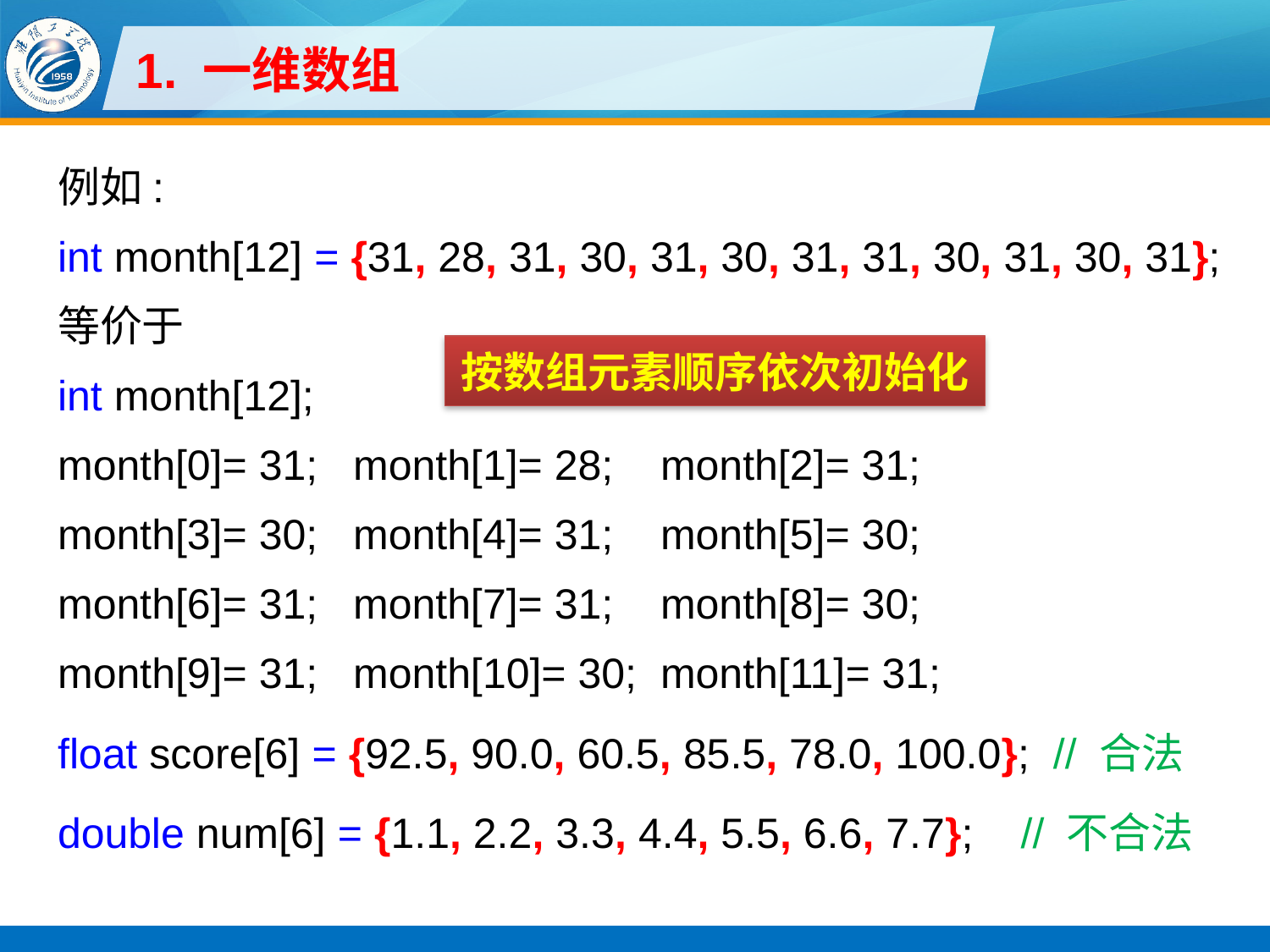

# 1. 一维数组
例如:
int month[12] = {31, 28, 31, 30, 31, 30, 31, 31, 30, 31, 30, 31};
等价于
int month[12];
month[0]= 31;   month[1]= 28;    month[2]= 31;
month[3]= 30;   month[4]= 31;    month[5]= 30;
month[6]= 31;   month[7]= 31;    month[8]= 30;
month[9]= 31;   month[10]= 30;  month[11]= 31;
float score[6] = {92.5, 90.0, 60.5, 85.5, 78.0, 100.0};  // 合法
double num[6] = {1.1, 2.2, 3.3, 4.4, 5.5, 6.6, 7.7};    // 不合法
按数组元素顺序依次初始化